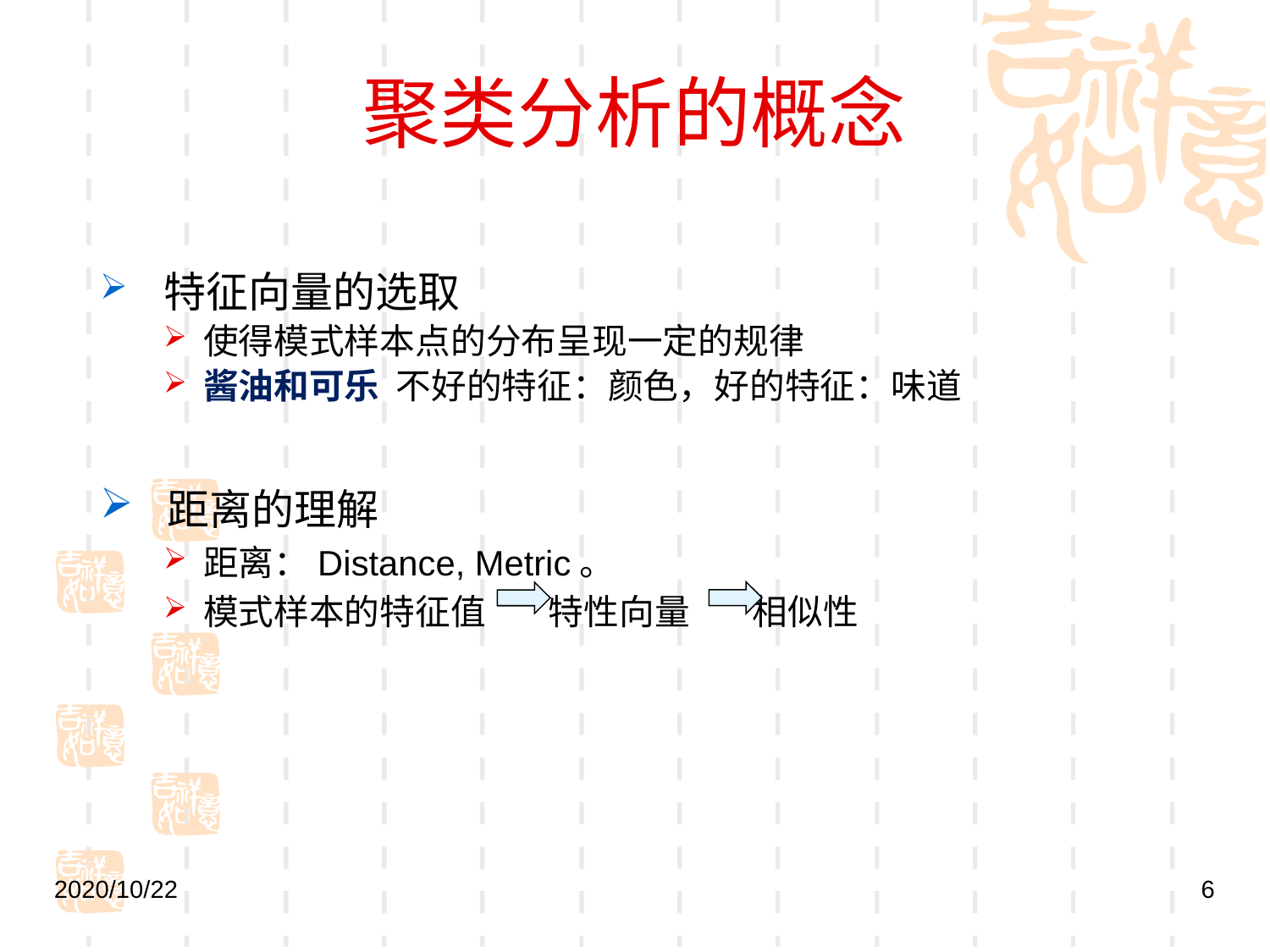

# 聚类分析的概念
 特征向量的选取
使得模式样本点的分布呈现一定的规律
酱油和可乐  不好的特征：颜色，好的特征：味道

 距离的理解
距离：Distance, Metric。
模式样本的特征值        特性向量        相似性

2020/10/22
6